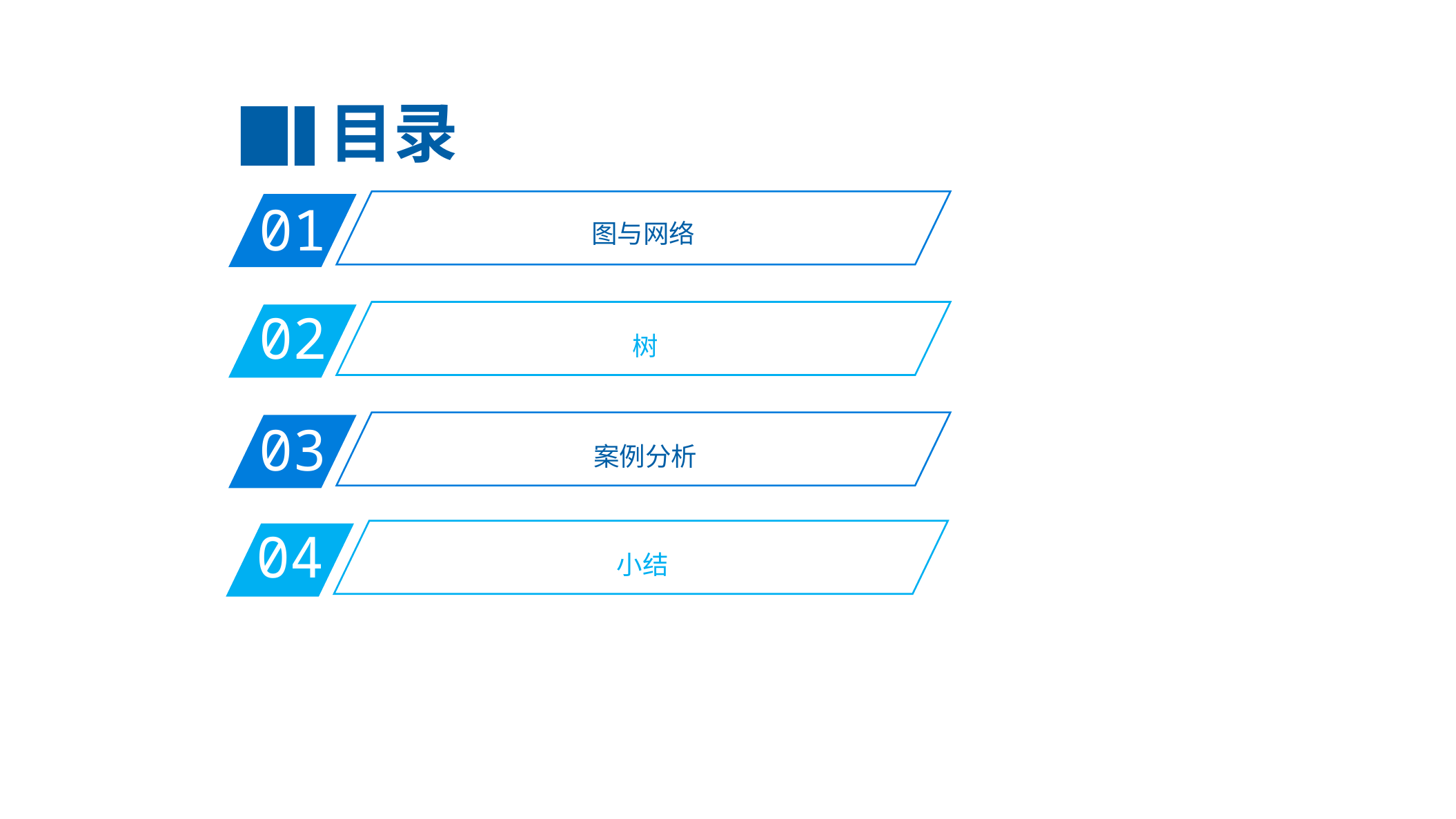

目录

01

图与网络
02

树
03

案例分析
04

小结